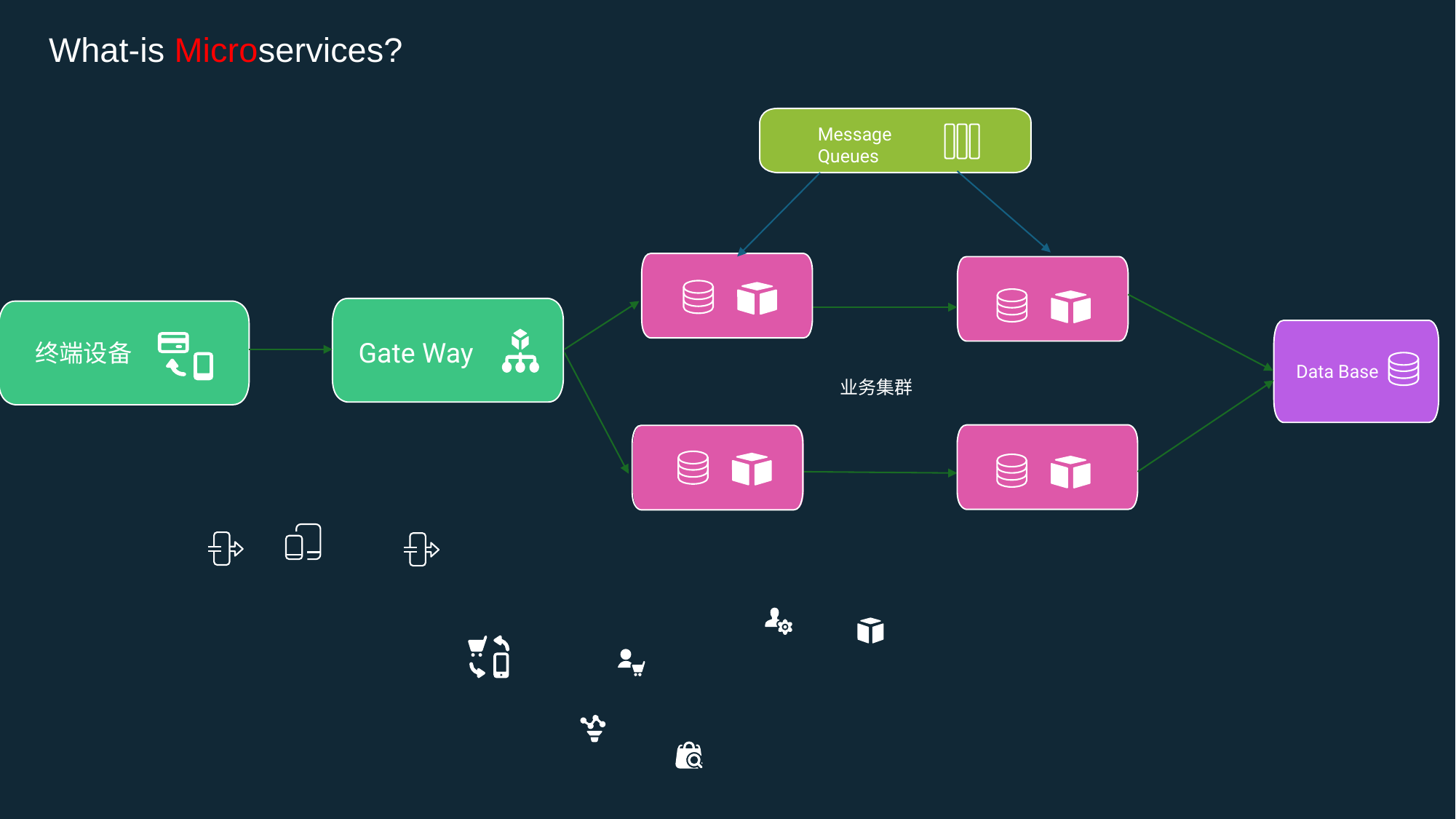

What-is Microservices?

Message Queues

Gate Way

终端设备

Data Base
业务集群